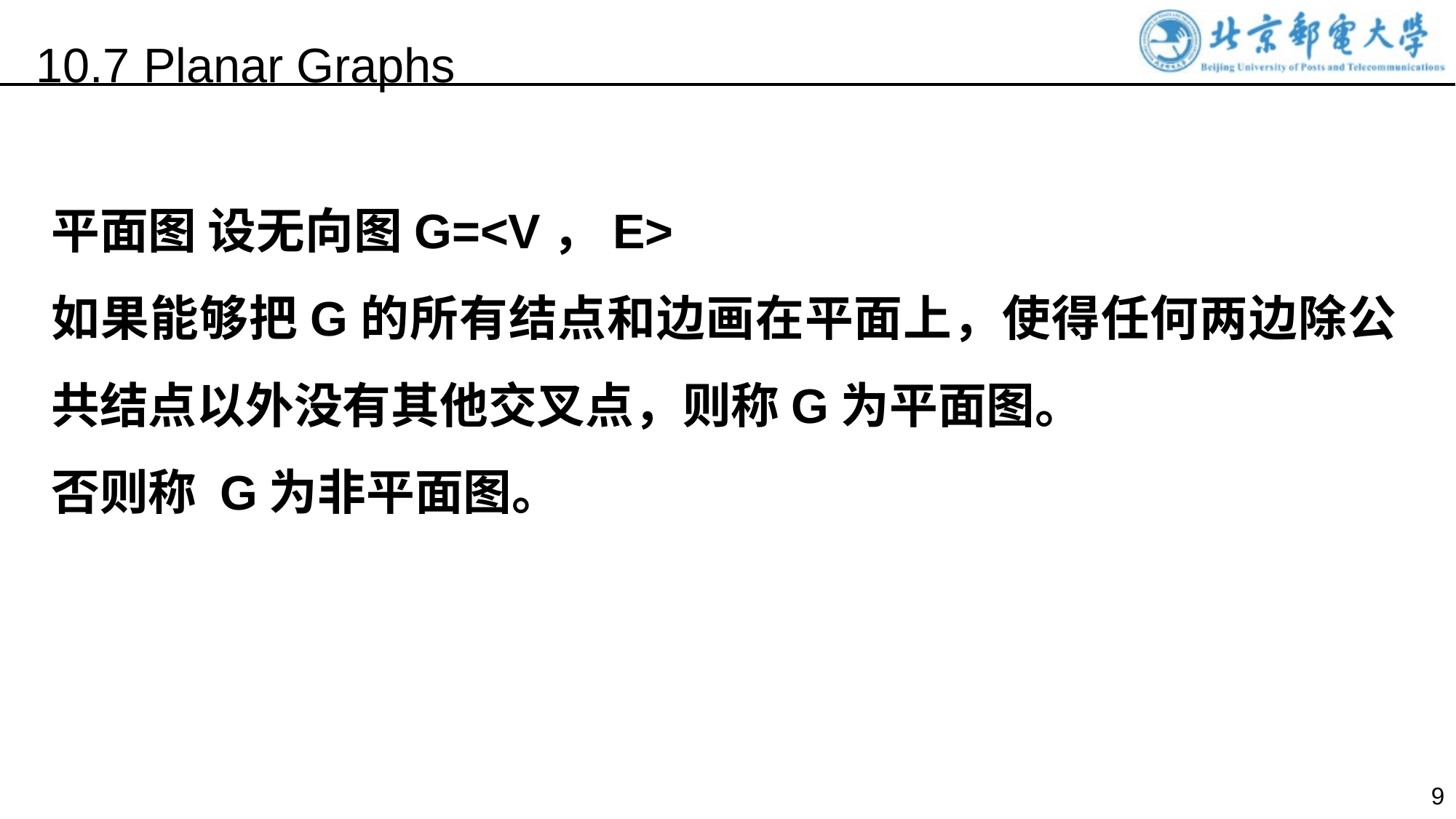

10.7 Planar Graphs
平面图 设无向图G=<V，E>
如果能够把G的所有结点和边画在平面上，使得任何两边除公共结点以外没有其他交叉点，则称G为平面图。
否则称 G为非平面图。